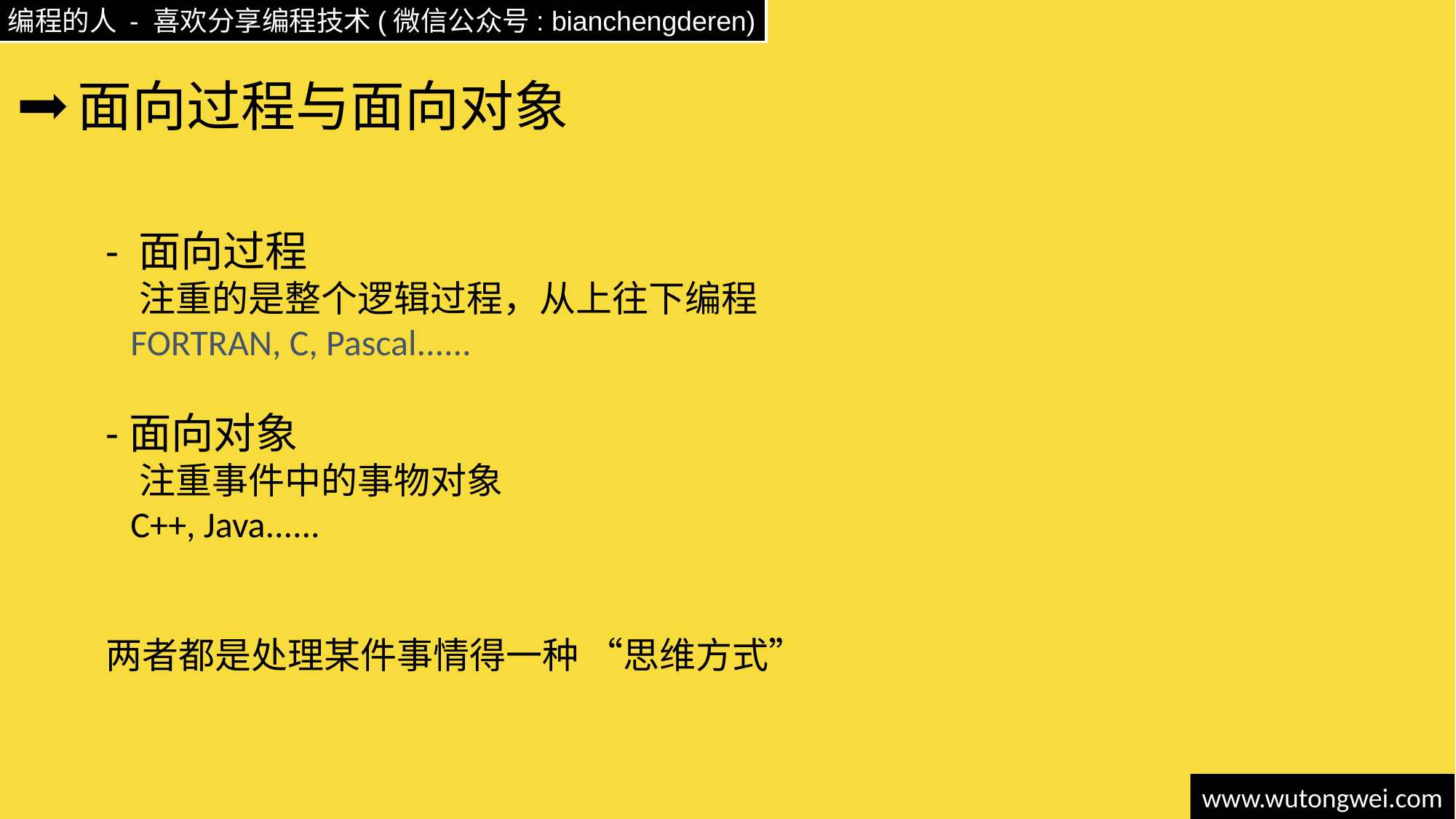

# 面向过程与面向对象
- 面向过程
   注重的是整个逻辑过程，从上往下编程
   FORTRAN, C, Pascal......

-面向对象
   注重事件中的事物对象
   C++, Java......

两者都是处理某件事情得一种 “思维方式”